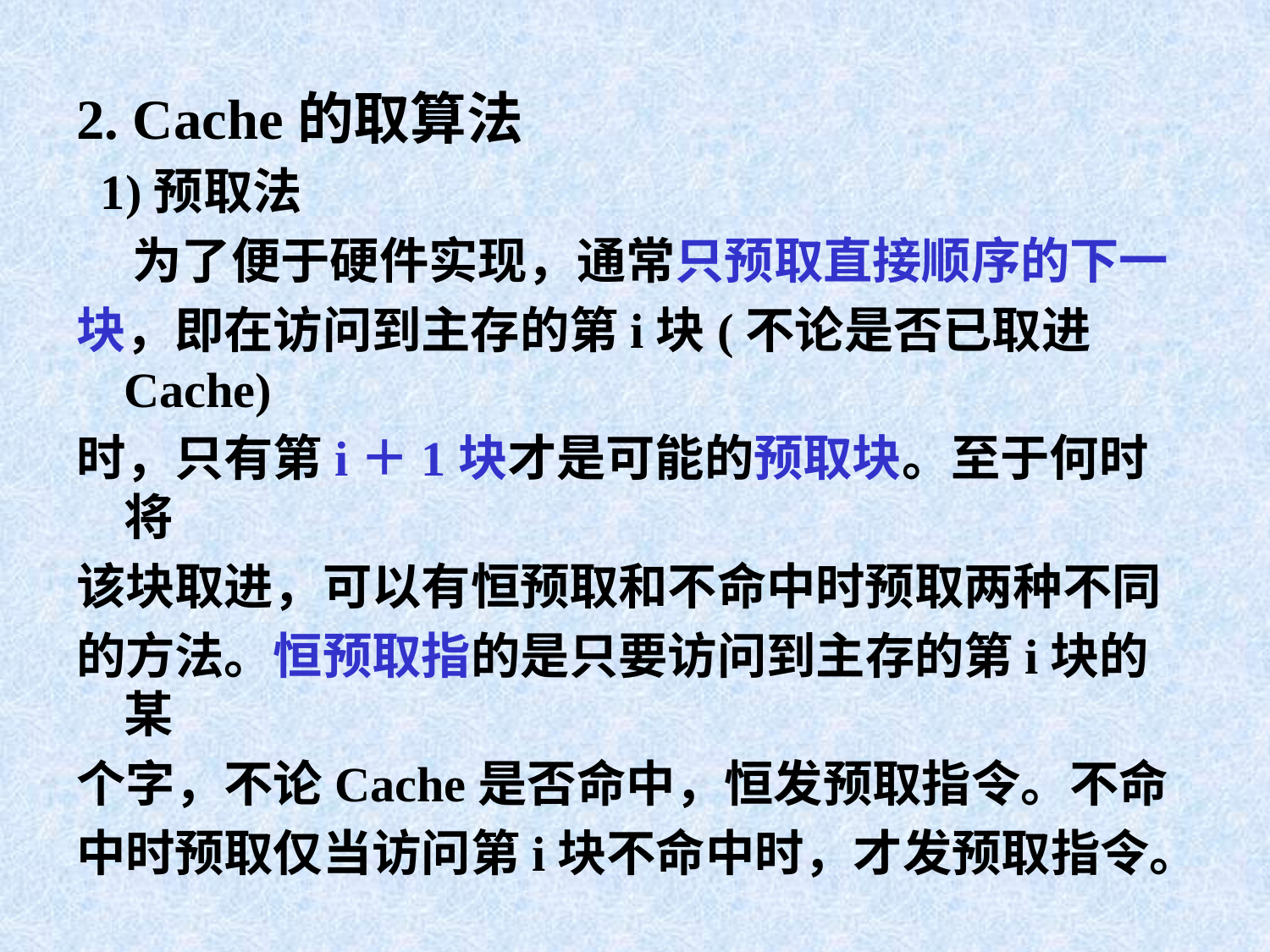

2. Cache的取算法
  1)预取法
    为了便于硬件实现，通常只预取直接顺序的下一
块，即在访问到主存的第i块(不论是否已取进Cache)
时，只有第i＋1块才是可能的预取块。至于何时将
该块取进，可以有恒预取和不命中时预取两种不同
的方法。恒预取指的是只要访问到主存的第i块的某
个字，不论Cache是否命中，恒发预取指令。不命
中时预取仅当访问第i块不命中时，才发预取指令。